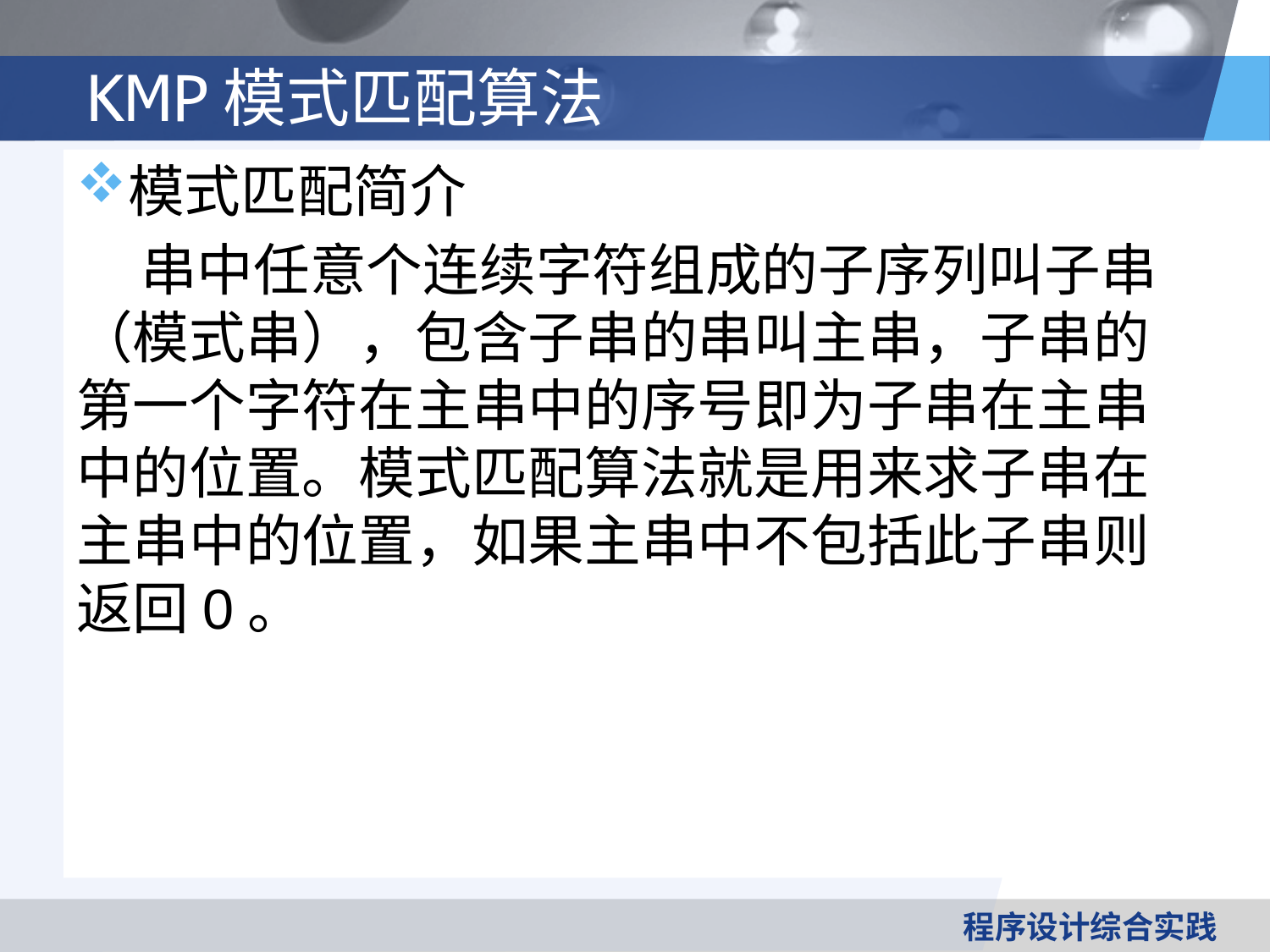

# KMP模式匹配算法
模式匹配简介
    串中任意个连续字符组成的子序列叫子串（模式串），包含子串的串叫主串，子串的第一个字符在主串中的序号即为子串在主串中的位置。模式匹配算法就是用来求子串在主串中的位置，如果主串中不包括此子串则返回0。